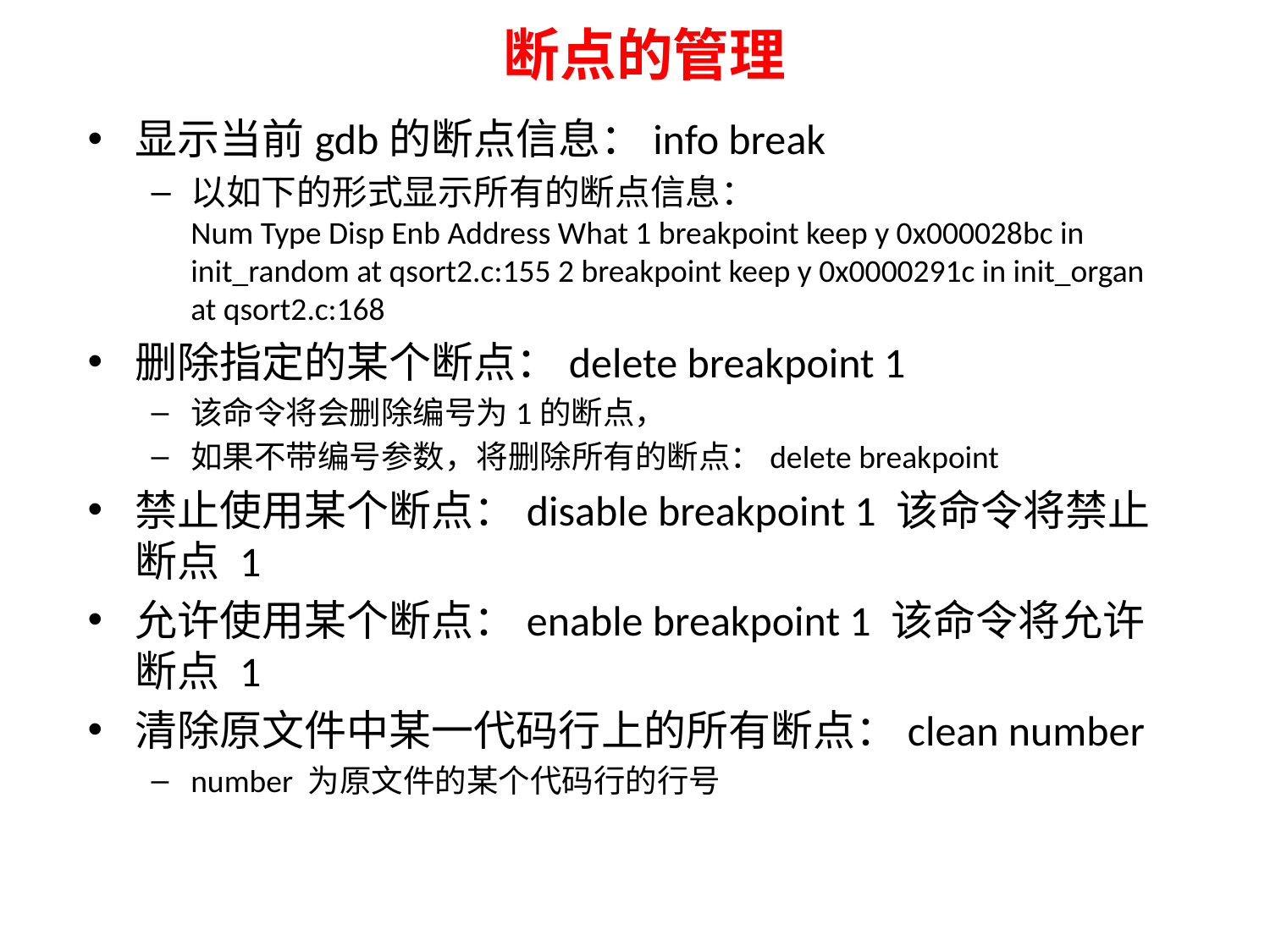

# 断点的管理
显示当前gdb的断点信息：info break
以如下的形式显示所有的断点信息：
Num Type Disp Enb Address What 1 breakpoint keep y 0x000028bc in init_random at qsort2.c:155 2 breakpoint keep y 0x0000291c in init_organ at qsort2.c:168
删除指定的某个断点：delete breakpoint 1
该命令将会删除编号为1的断点，
如果不带编号参数，将删除所有的断点：delete breakpoint
禁止使用某个断点：disable breakpoint 1 该命令将禁止断点 1
允许使用某个断点：enable breakpoint 1 该命令将允许断点 1
清除原文件中某一代码行上的所有断点：clean number
number 为原文件的某个代码行的行号